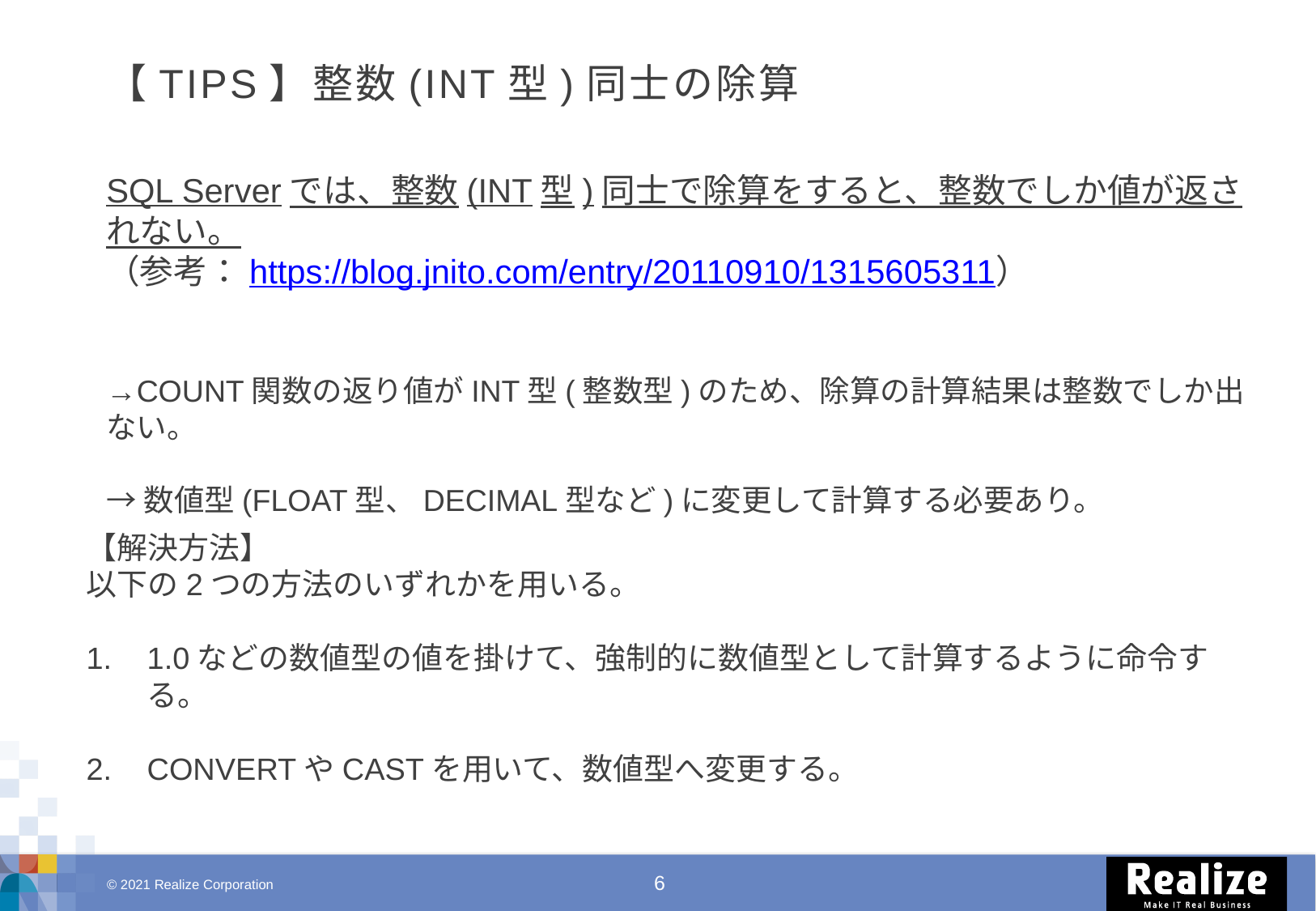

# 【TIPS】整数(INT型)同士の除算
SQL Serverでは、整数(INT型)同士で除算をすると、整数でしか値が返されない。
（参考：https://blog.jnito.com/entry/20110910/1315605311）

→COUNT関数の返り値がINT型(整数型)のため、除算の計算結果は整数でしか出ない。

→数値型(FLOAT型、DECIMAL型など)に変更して計算する必要あり。

【解決方法】
以下の2つの方法のいずれかを用いる。

1.0などの数値型の値を掛けて、強制的に数値型として計算するように命令する。

CONVERTやCASTを用いて、数値型へ変更する。